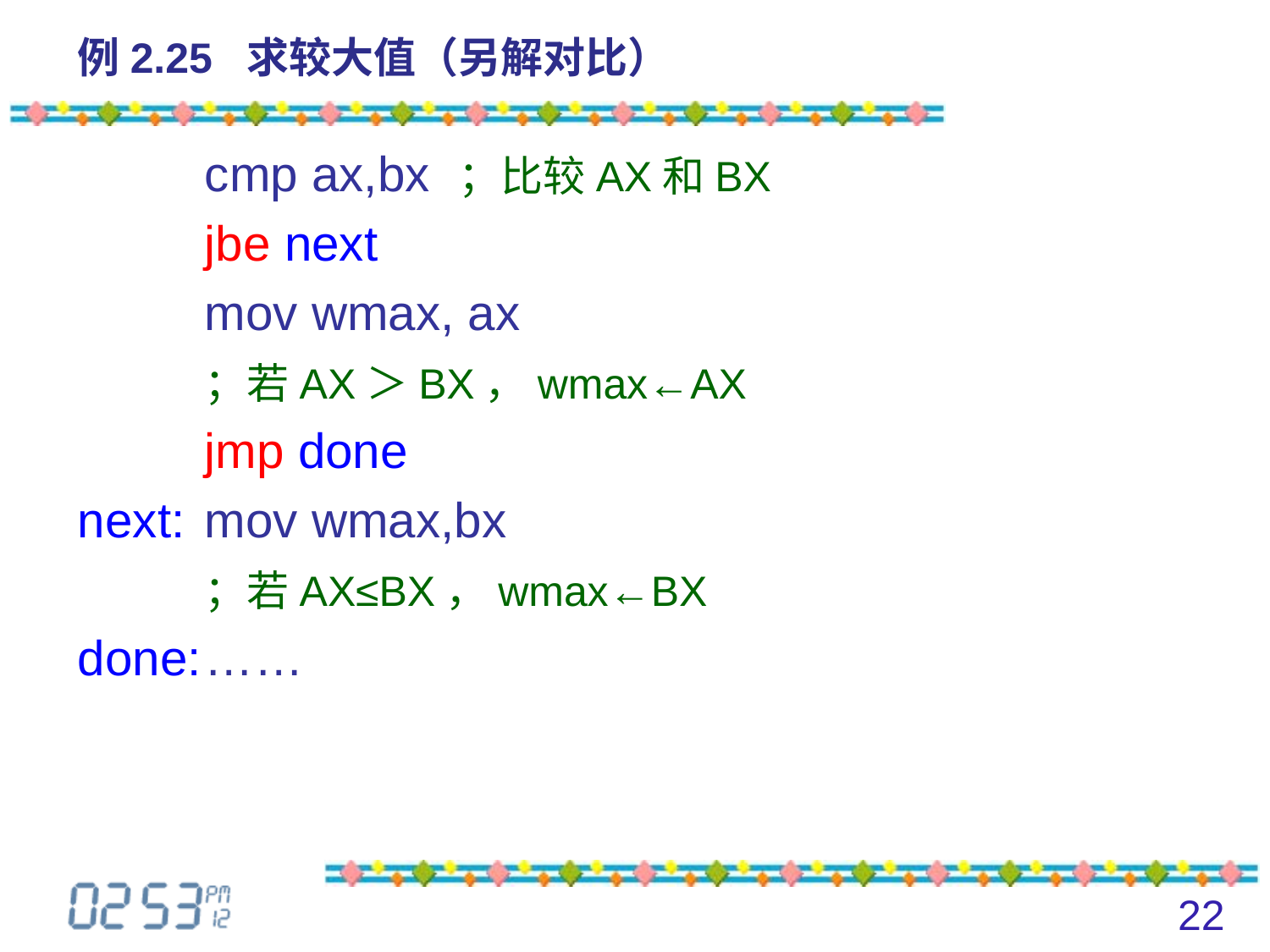

# 例2.25  求较大值（另解对比）
	cmp ax,bx	；比较AX和BX
	jbe next
	mov wmax, ax
	；若AX＞BX，wmax←AX
	jmp done
next:	mov wmax,bx
	；若AX≤BX，wmax←BX
done:	……